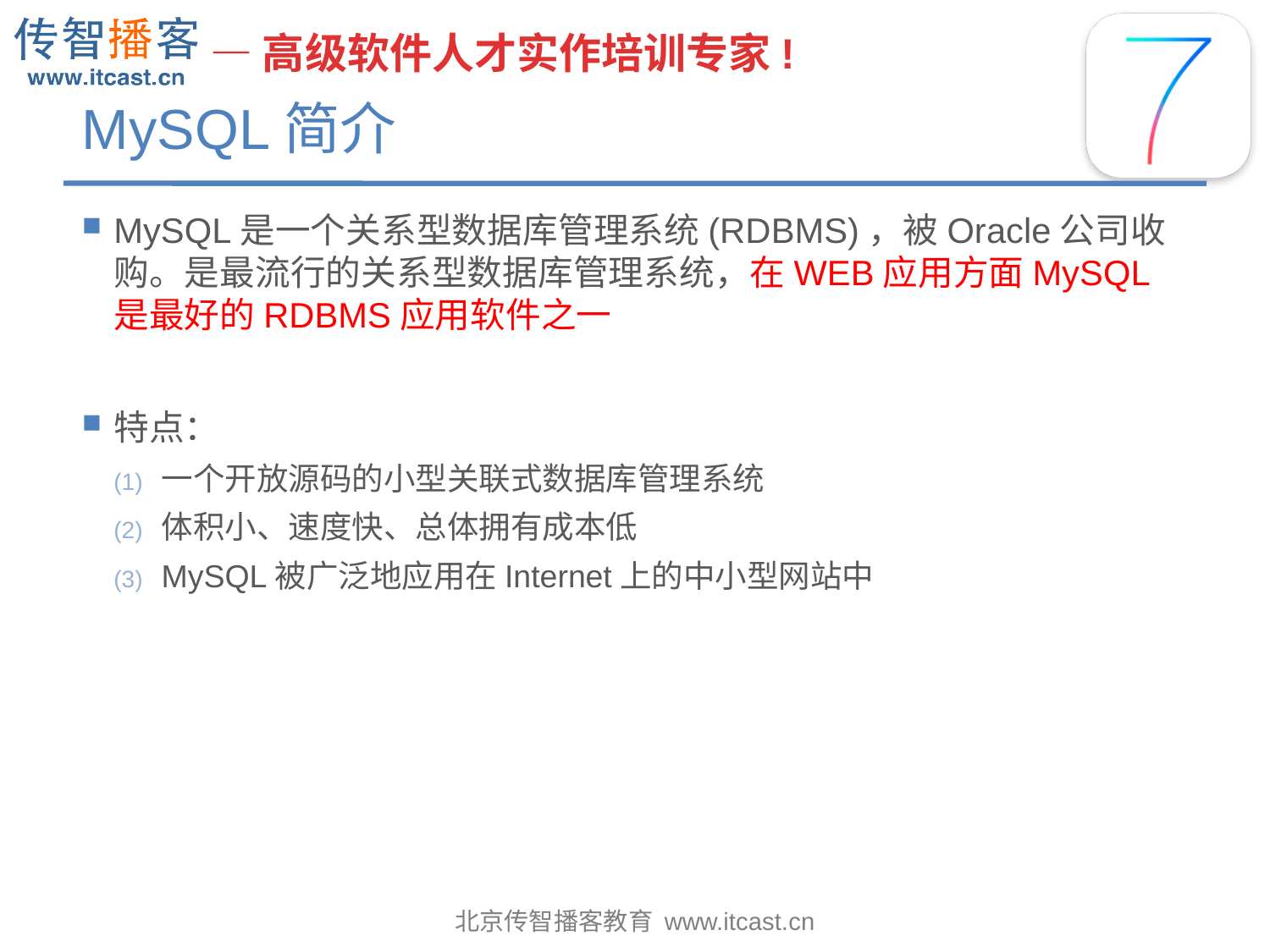

# MySQL简介
MySQL是一个关系型数据库管理系统(RDBMS)，被Oracle公司收购。是最流行的关系型数据库管理系统，在WEB应用方面MySQL是最好的RDBMS应用软件之一

特点：
一个开放源码的小型关联式数据库管理系统
体积小、速度快、总体拥有成本低
MySQL被广泛地应用在Internet上的中小型网站中